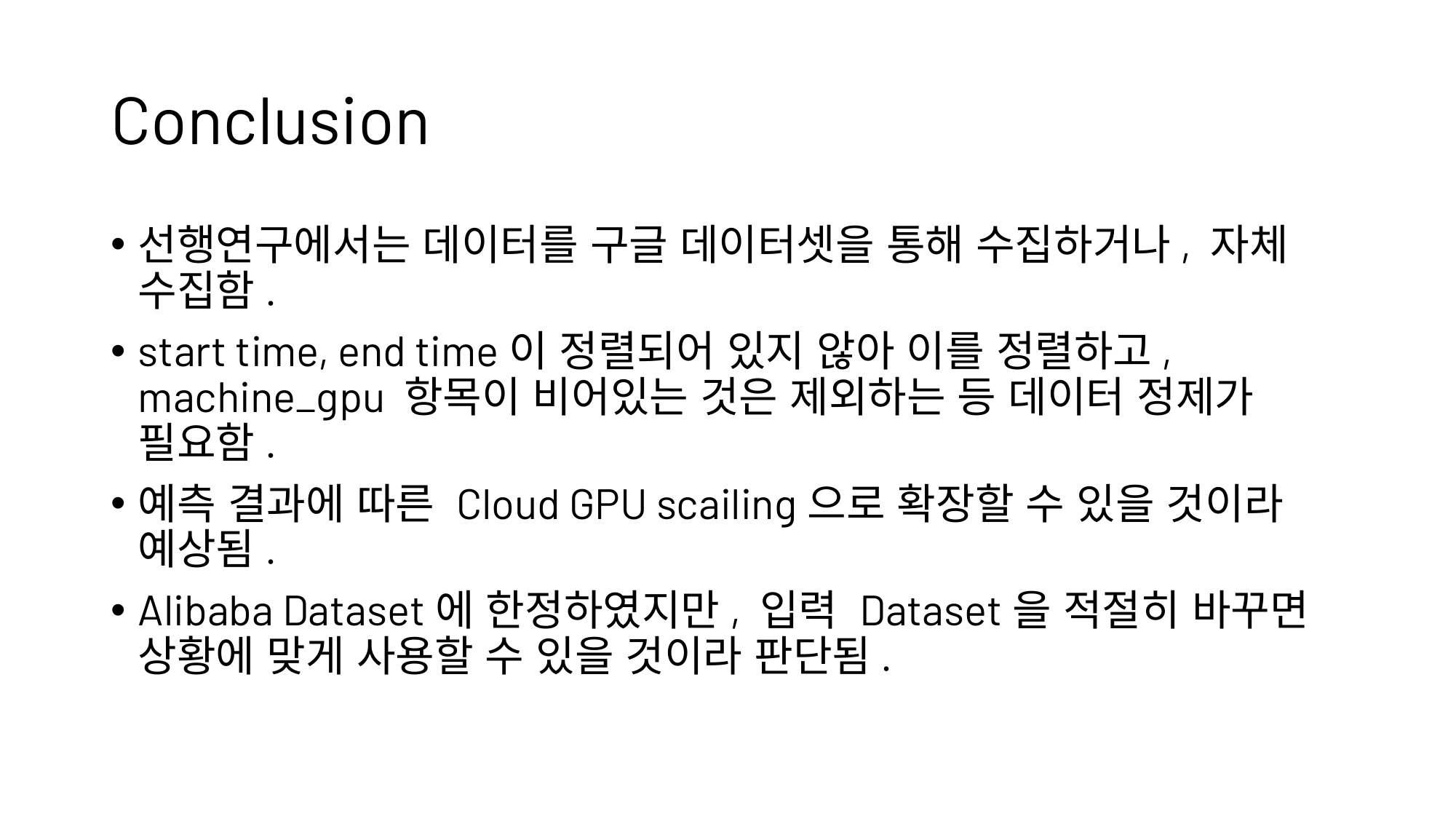

# Conclusion
선행연구에서는 데이터를 구글 데이터셋을 통해 수집하거나, 자체 수집함.
start time, end time이 정렬되어 있지 않아 이를 정렬하고, machine_gpu 항목이 비어있는 것은 제외하는 등 데이터 정제가 필요함.
예측 결과에 따른 Cloud GPU scailing으로 확장할 수 있을 것이라 예상됨.
Alibaba Dataset에 한정하였지만, 입력 Dataset을 적절히 바꾸면 상황에 맞게 사용할 수 있을 것이라 판단됨.